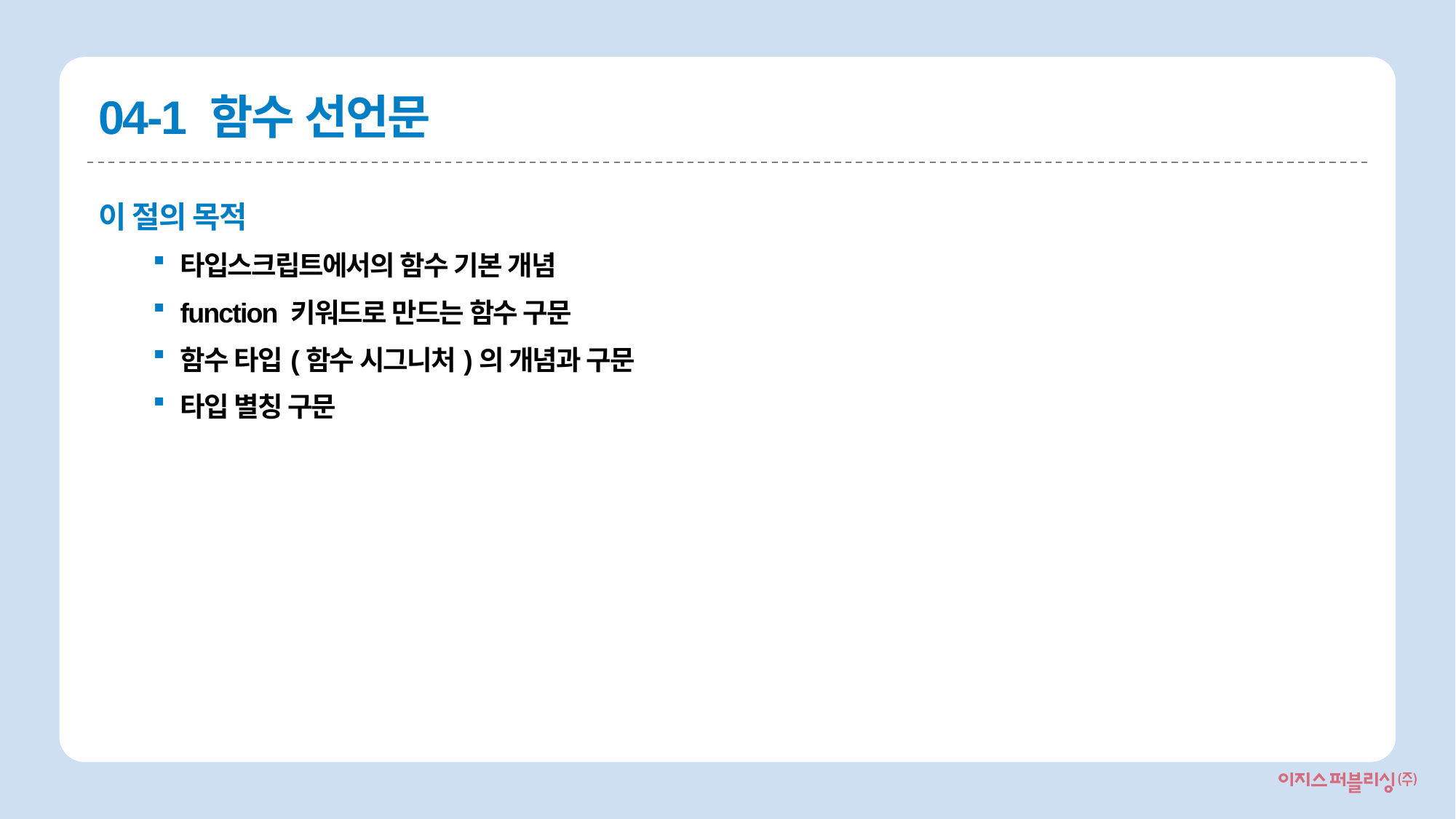

# 04-1 함수 선언문
이 절의 목적
타입스크립트에서의 함수 기본 개념
function 키워드로 만드는 함수 구문
함수 타입(함수 시그니처)의 개념과 구문
타입 별칭 구문